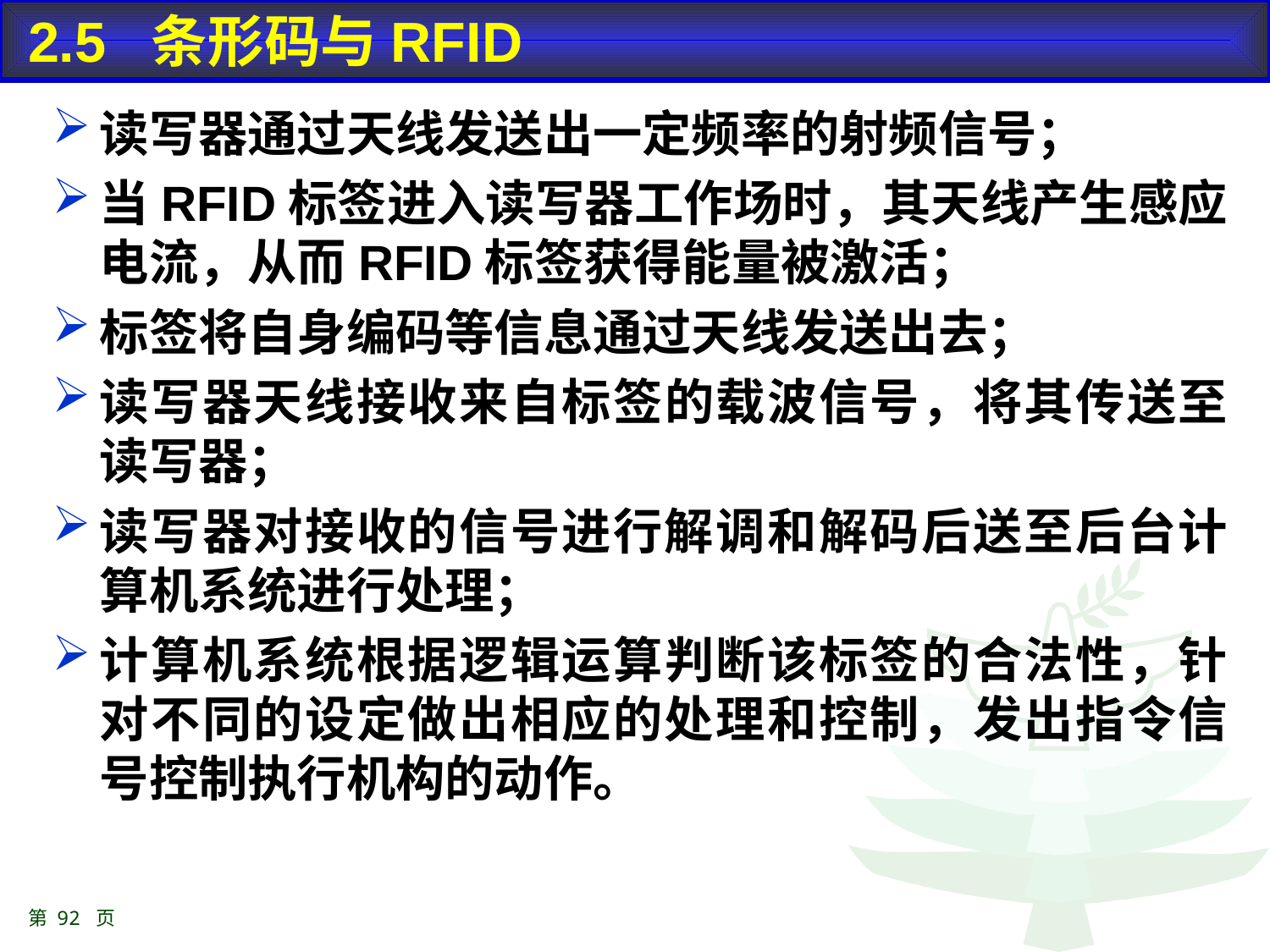

2.5  条形码与RFID
读写器通过天线发送出一定频率的射频信号；
当RFID标签进入读写器工作场时，其天线产生感应电流，从而RFID标签获得能量被激活；
标签将自身编码等信息通过天线发送出去；
读写器天线接收来自标签的载波信号，将其传送至读写器；
读写器对接收的信号进行解调和解码后送至后台计算机系统进行处理；
计算机系统根据逻辑运算判断该标签的合法性，针对不同的设定做出相应的处理和控制，发出指令信号控制执行机构的动作。